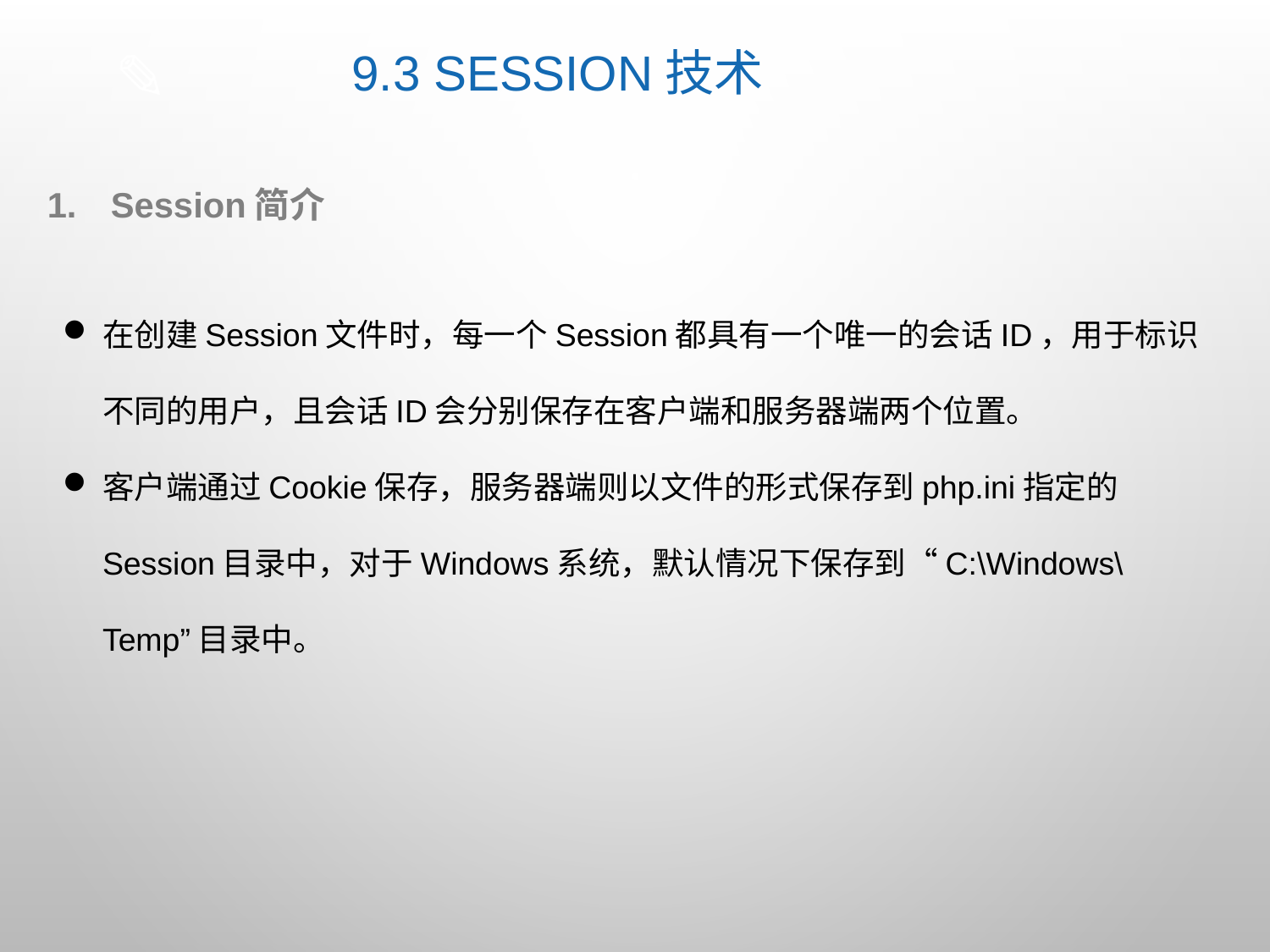

# 9.3 Session技术
Session简介
在创建Session文件时，每一个Session都具有一个唯一的会话ID，用于标识不同的用户，且会话ID会分别保存在客户端和服务器端两个位置。
客户端通过Cookie保存，服务器端则以文件的形式保存到php.ini指定的Session目录中，对于Windows系统，默认情况下保存到“C:\Windows\Temp”目录中。